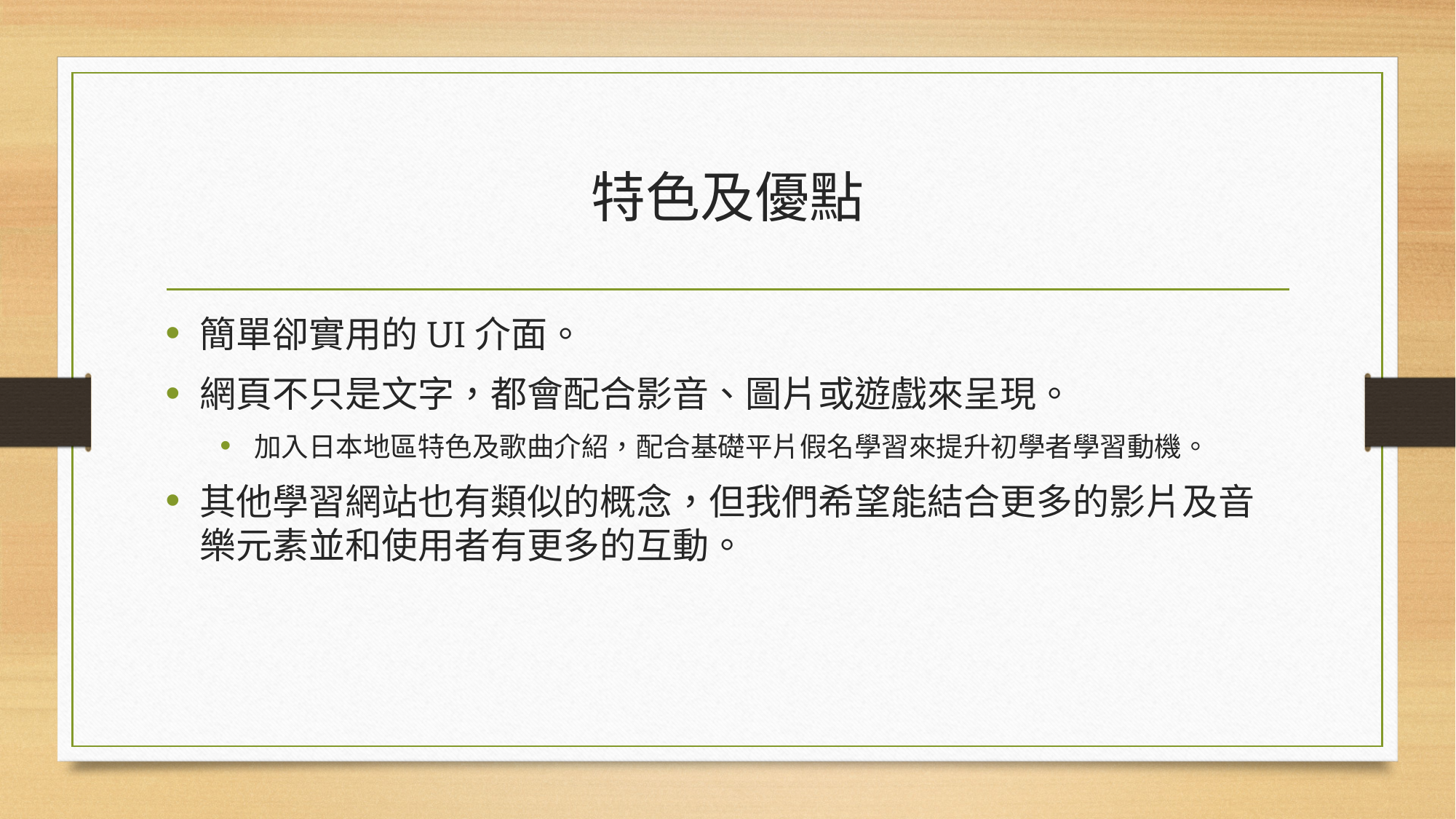

# 特色及優點
簡單卻實用的UI介面。
網頁不只是文字，都會配合影音、圖片或遊戲來呈現。
加入日本地區特色及歌曲介紹，配合基礎平片假名學習來提升初學者學習動機。
其他學習網站也有類似的概念，但我們希望能結合更多的影片及音樂元素並和使用者有更多的互動。